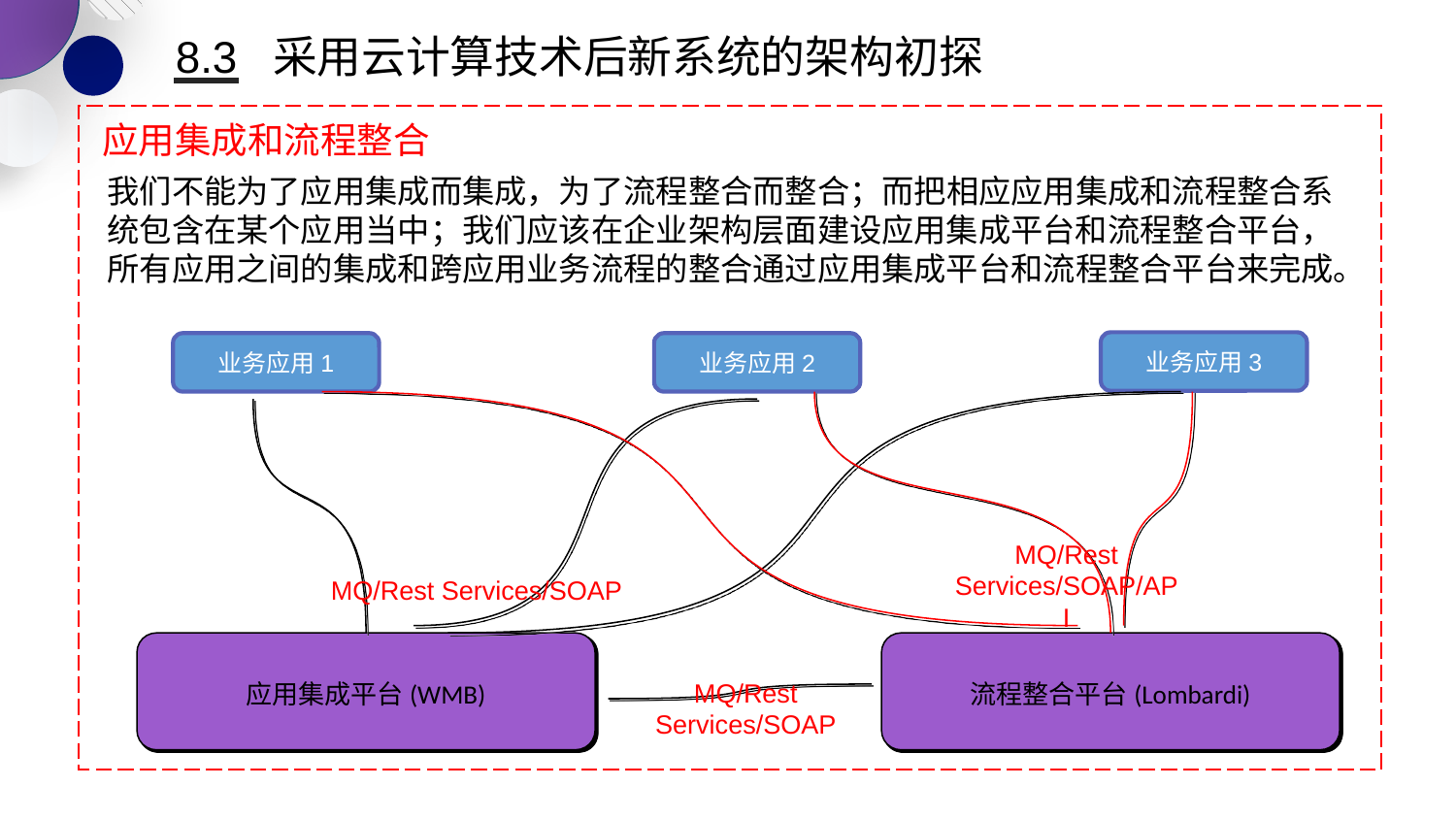

8.3  采用云计算技术后新系统的架构初探

 应用集成和流程整合
我们不能为了应用集成而集成，为了流程整合而整合；而把相应应用集成和流程整合系统包含在某个应用当中；我们应该在企业架构层面建设应用集成平台和流程整合平台，所有应用之间的集成和跨应用业务流程的整合通过应用集成平台和流程整合平台来完成。
业务应用3
业务应用1
业务应用2
MQ/Rest Services/SOAP/API
MQ/Rest Services/SOAP

应用集成平台(WMB)

流程整合平台(Lombardi)
MQ/Rest Services/SOAP